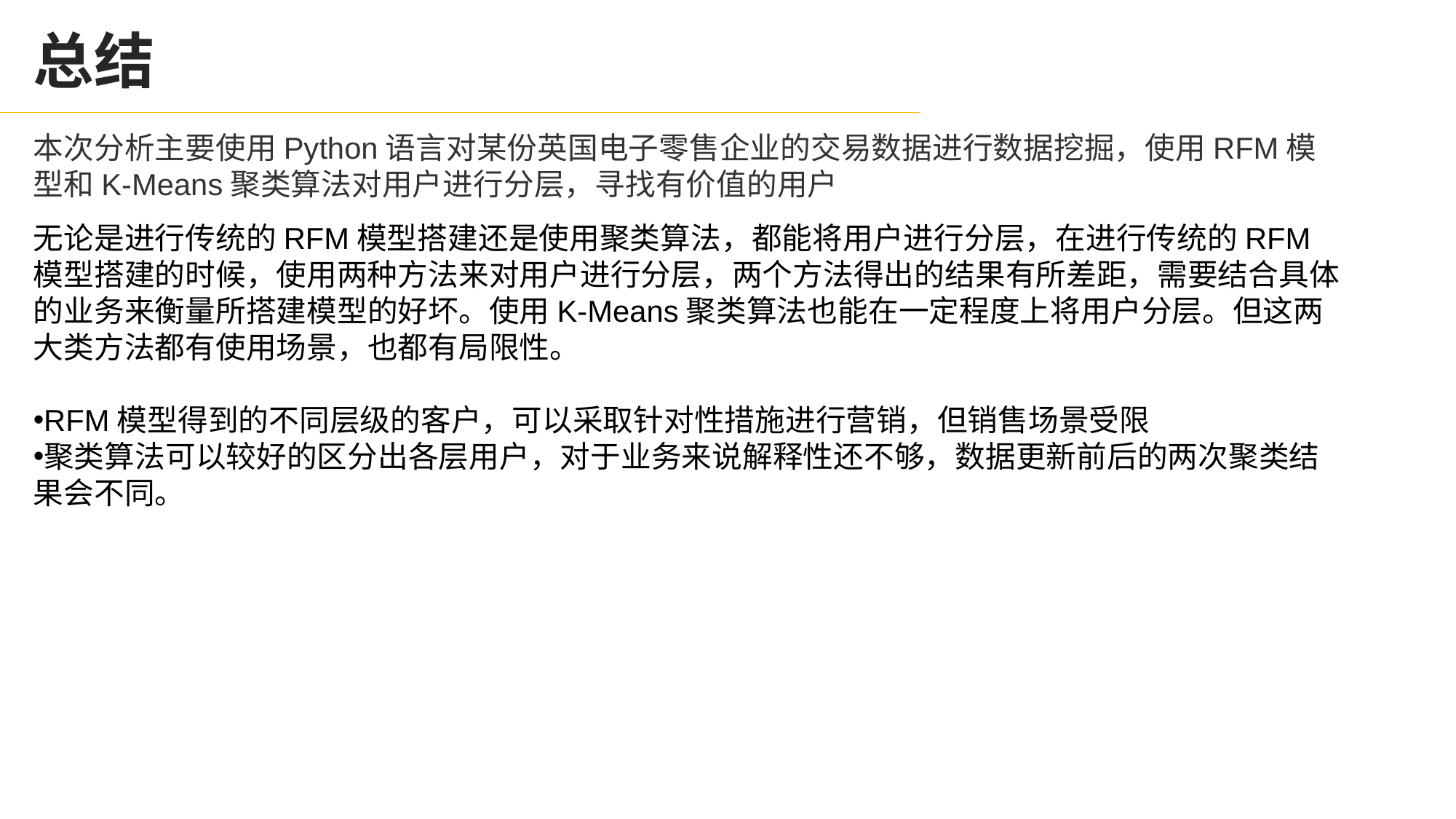

总结
本次分析主要使用Python语言对某份英国电子零售企业的交易数据进行数据挖掘，使用RFM模型和K-Means聚类算法对用户进行分层，寻找有价值的用户
无论是进行传统的RFM模型搭建还是使用聚类算法，都能将用户进行分层，在进行传统的RFM模型搭建的时候，使用两种方法来对用户进行分层，两个方法得出的结果有所差距，需要结合具体的业务来衡量所搭建模型的好坏。使用K-Means聚类算法也能在一定程度上将用户分层。但这两大类方法都有使用场景，也都有局限性。

RFM模型得到的不同层级的客户，可以采取针对性措施进行营销，但销售场景受限
聚类算法可以较好的区分出各层用户，对于业务来说解释性还不够，数据更新前后的两次聚类结果会不同。